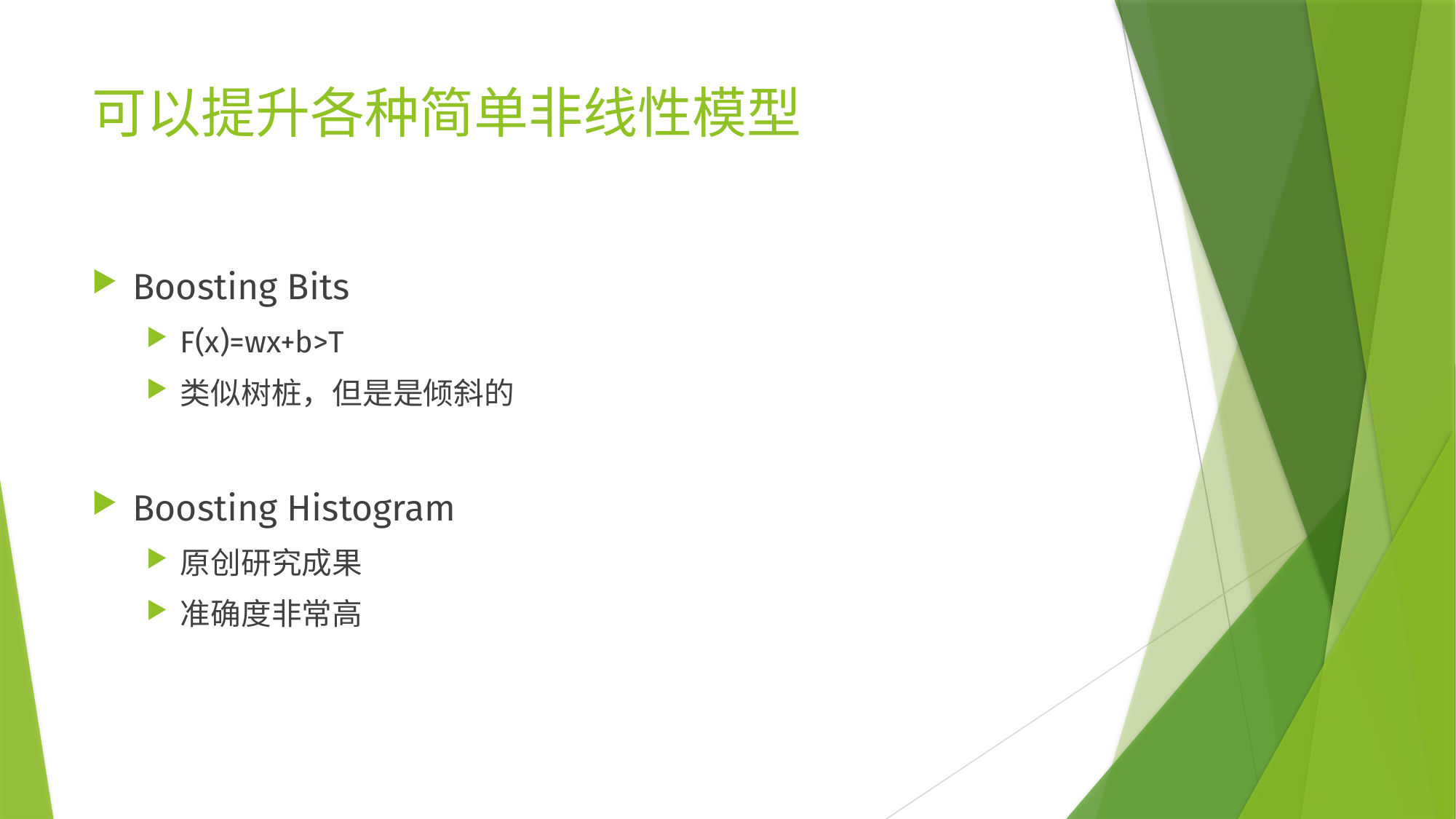

# 可以提升各种简单非线性模型
Boosting Bits
F(x)=wx+b>T
类似树桩，但是是倾斜的

Boosting Histogram
原创研究成果
准确度非常高